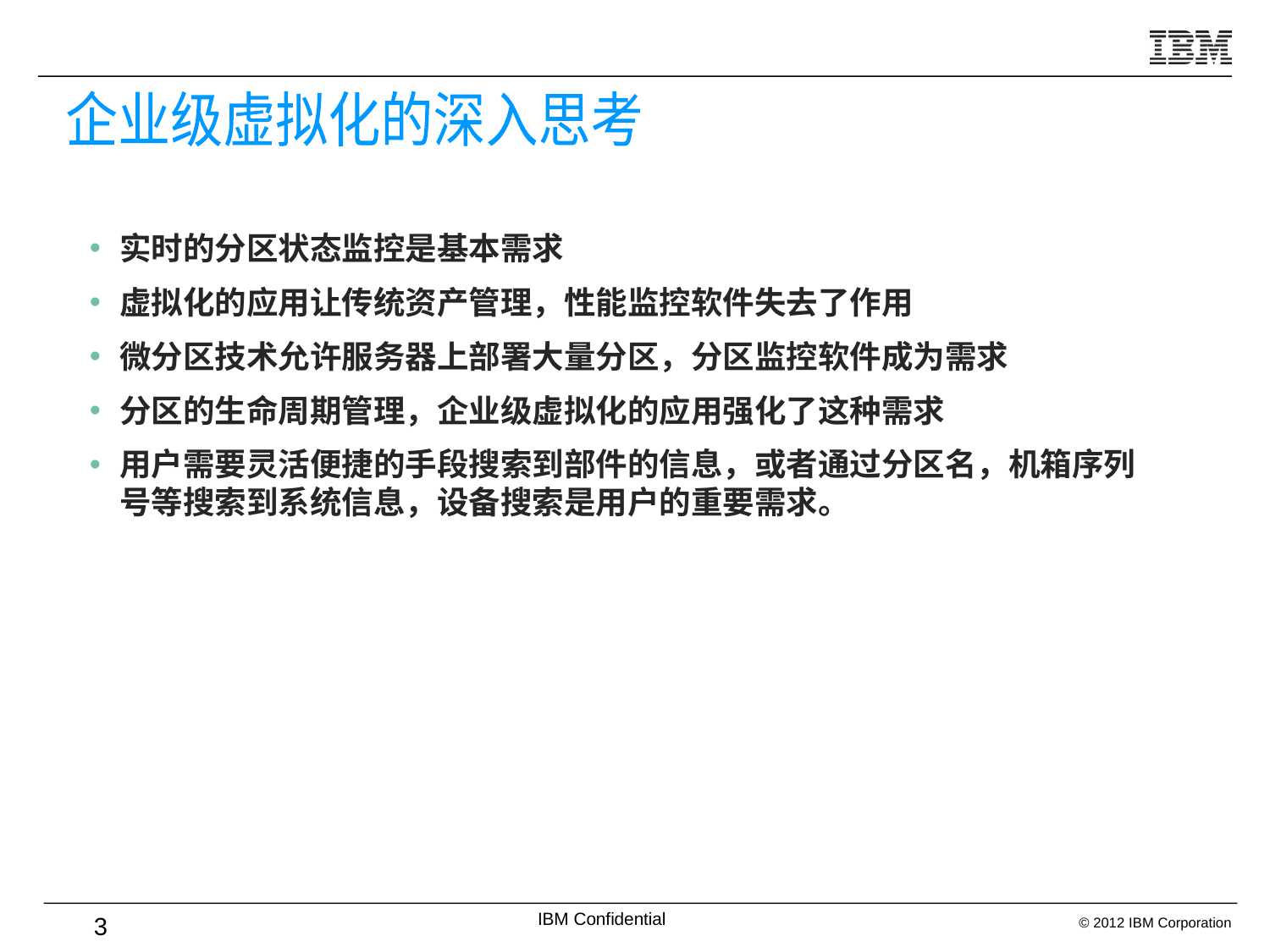

企业级虚拟化的深入思考
实时的分区状态监控是基本需求
虚拟化的应用让传统资产管理，性能监控软件失去了作用
微分区技术允许服务器上部署大量分区，分区监控软件成为需求
分区的生命周期管理，企业级虚拟化的应用强化了这种需求
用户需要灵活便捷的手段搜索到部件的信息，或者通过分区名，机箱序列号等搜索到系统信息，设备搜索是用户的重要需求。
3